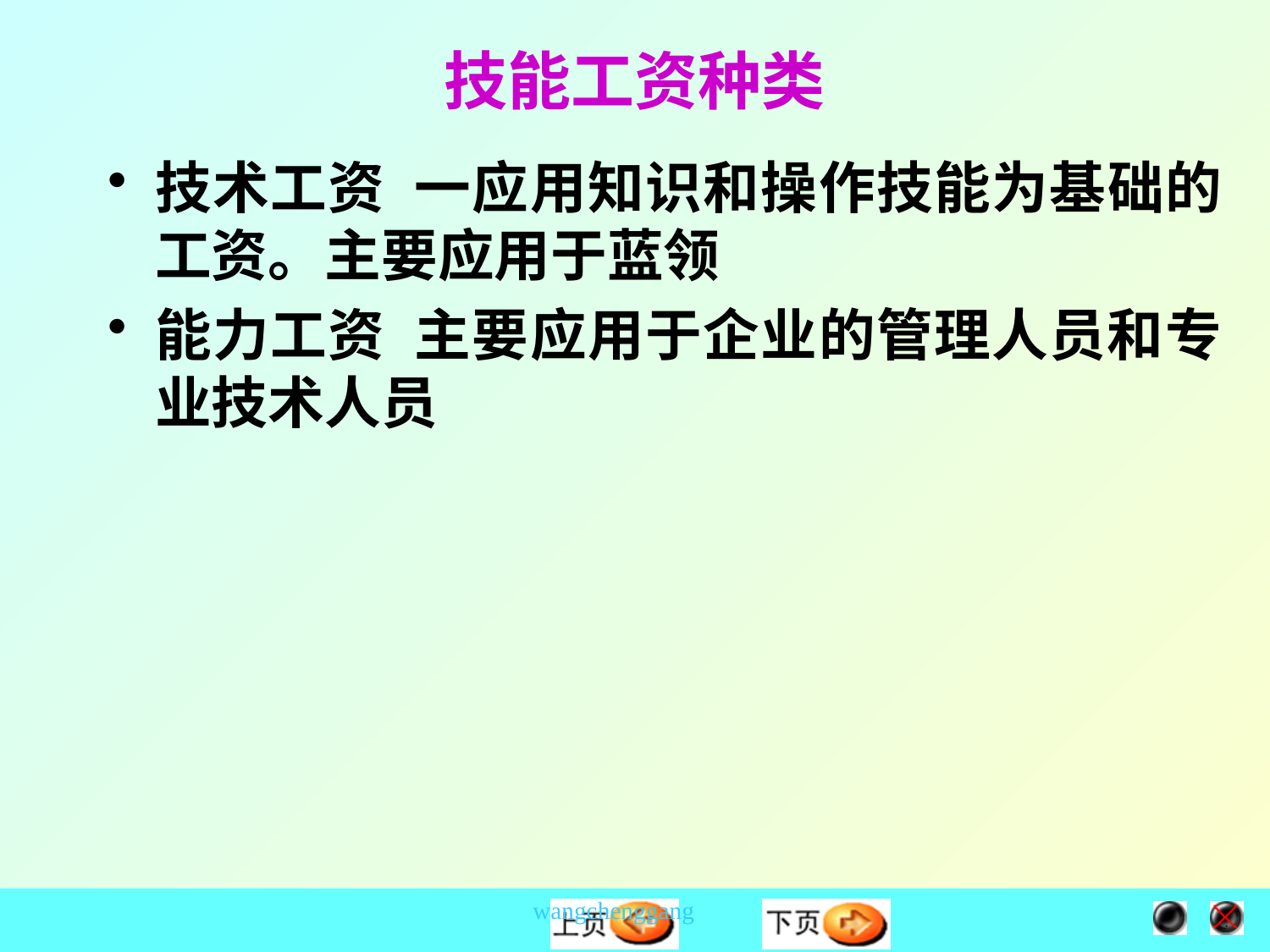

# 技能工资种类
技术工资  一应用知识和操作技能为基础的工资。主要应用于蓝领
能力工资  主要应用于企业的管理人员和专业技术人员
wangchenggang